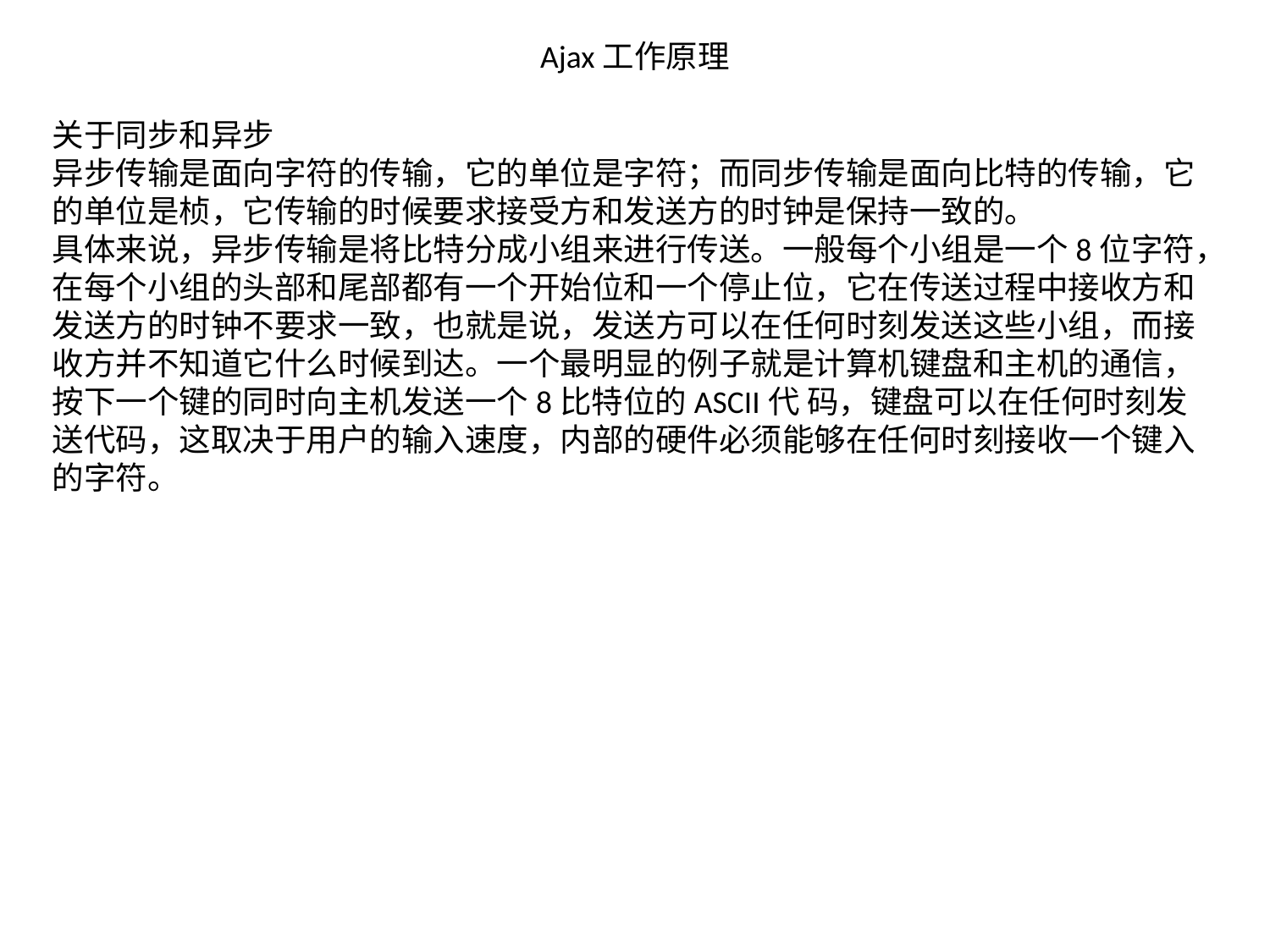

Ajax工作原理
关于同步和异步
异步传输是面向字符的传输，它的单位是字符；而同步传输是面向比特的传输，它的单位是桢，它传输的时候要求接受方和发送方的时钟是保持一致的。
具体来说，异步传输是将比特分成小组来进行传送。一般每个小组是一个8位字符，在每个小组的头部和尾部都有一个开始位和一个停止位，它在传送过程中接收方和发送方的时钟不要求一致，也就是说，发送方可以在任何时刻发送这些小组，而接收方并不知道它什么时候到达。一个最明显的例子就是计算机键盘和主机的通信，按下一个键的同时向主机发送一个8比特位的ASCII代 码，键盘可以在任何时刻发送代码，这取决于用户的输入速度，内部的硬件必须能够在任何时刻接收一个键入的字符。